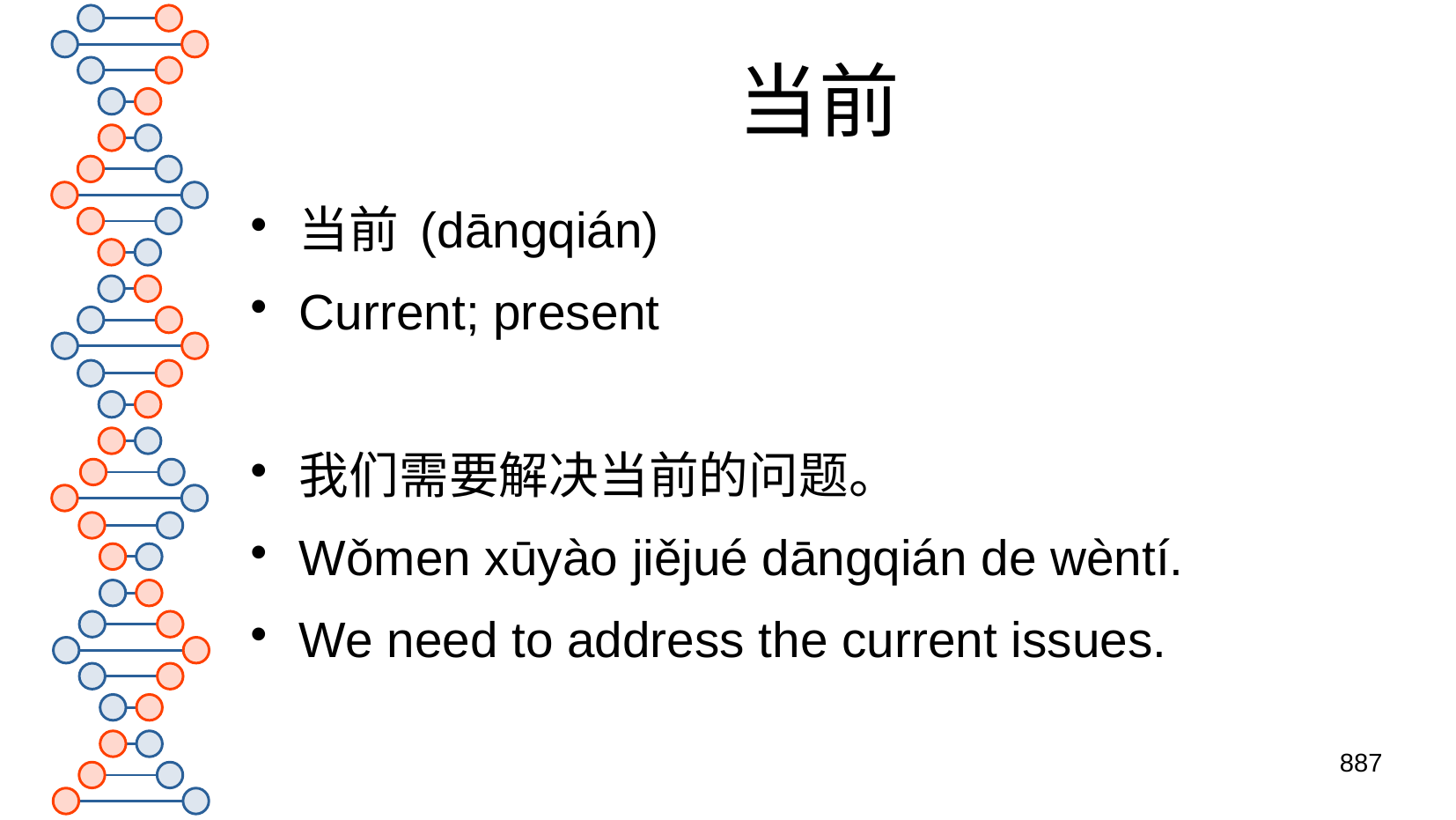

# 当前
当前 (dāngqián)
Current; present

我们需要解决当前的问题。
Wǒmen xūyào jiějué dāngqián de wèntí.
We need to address the current issues.

887